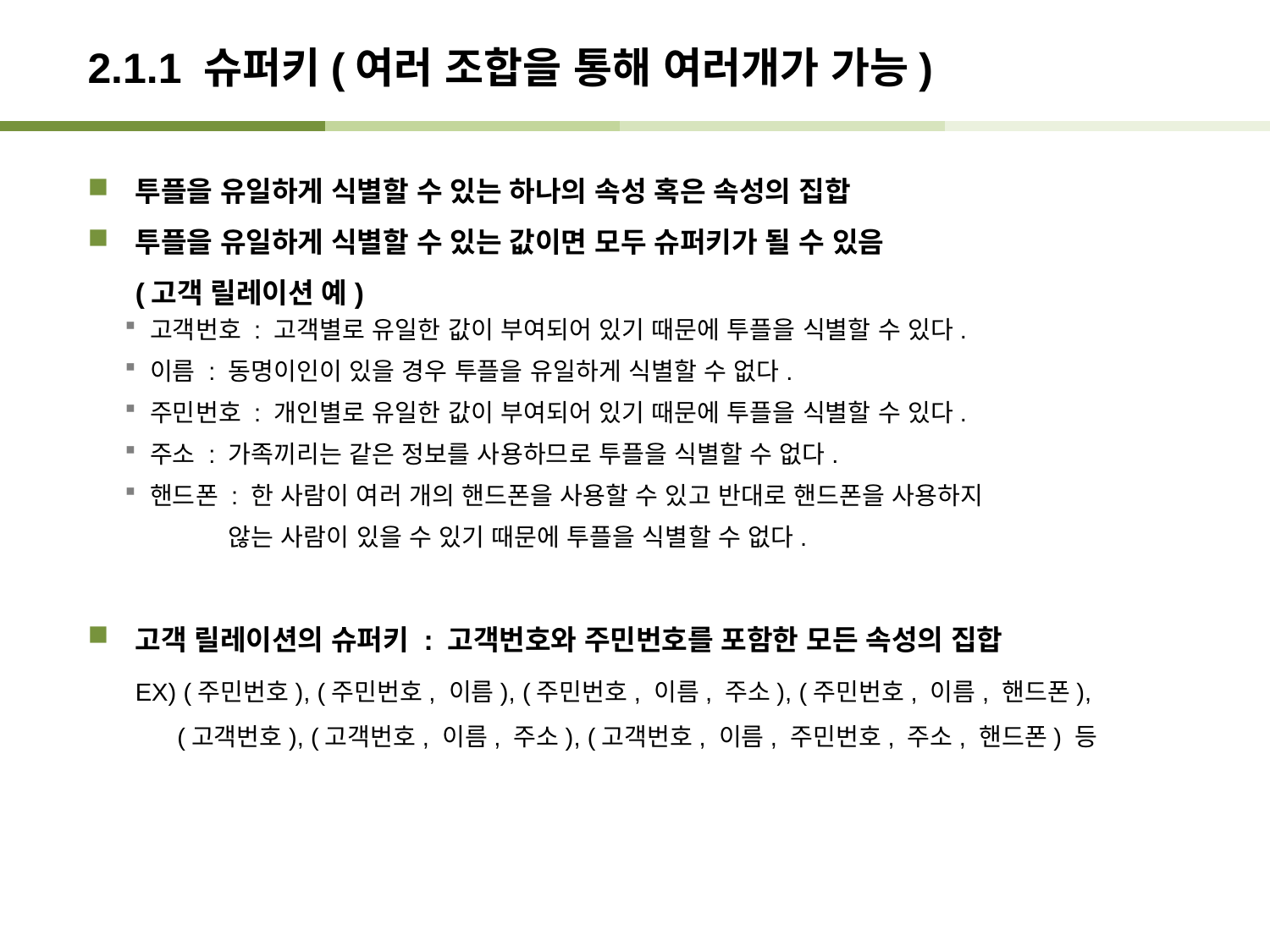

# 2.1.1 슈퍼키(여러 조합을 통해 여러개가 가능)
투플을 유일하게 식별할 수 있는 하나의 속성 혹은 속성의 집합
투플을 유일하게 식별할 수 있는 값이면 모두 슈퍼키가 될 수 있음
(고객 릴레이션 예)
고객번호 : 고객별로 유일한 값이 부여되어 있기 때문에 투플을 식별할 수 있다.
이름 : 동명이인이 있을 경우 투플을 유일하게 식별할 수 없다.
주민번호 : 개인별로 유일한 값이 부여되어 있기 때문에 투플을 식별할 수 있다.
주소 : 가족끼리는 같은 정보를 사용하므로 투플을 식별할 수 없다.
핸드폰 : 한 사람이 여러 개의 핸드폰을 사용할 수 있고 반대로 핸드폰을 사용하지
              않는 사람이 있을 수 있기 때문에 투플을 식별할 수 없다.

고객 릴레이션의 슈퍼키 : 고객번호와 주민번호를 포함한 모든 속성의 집합
	EX) (주민번호), (주민번호, 이름), (주민번호, 이름, 주소), (주민번호, 이름, 핸드폰),
	      (고객번호), (고객번호, 이름, 주소), (고객번호, 이름, 주민번호, 주소, 핸드폰) 등